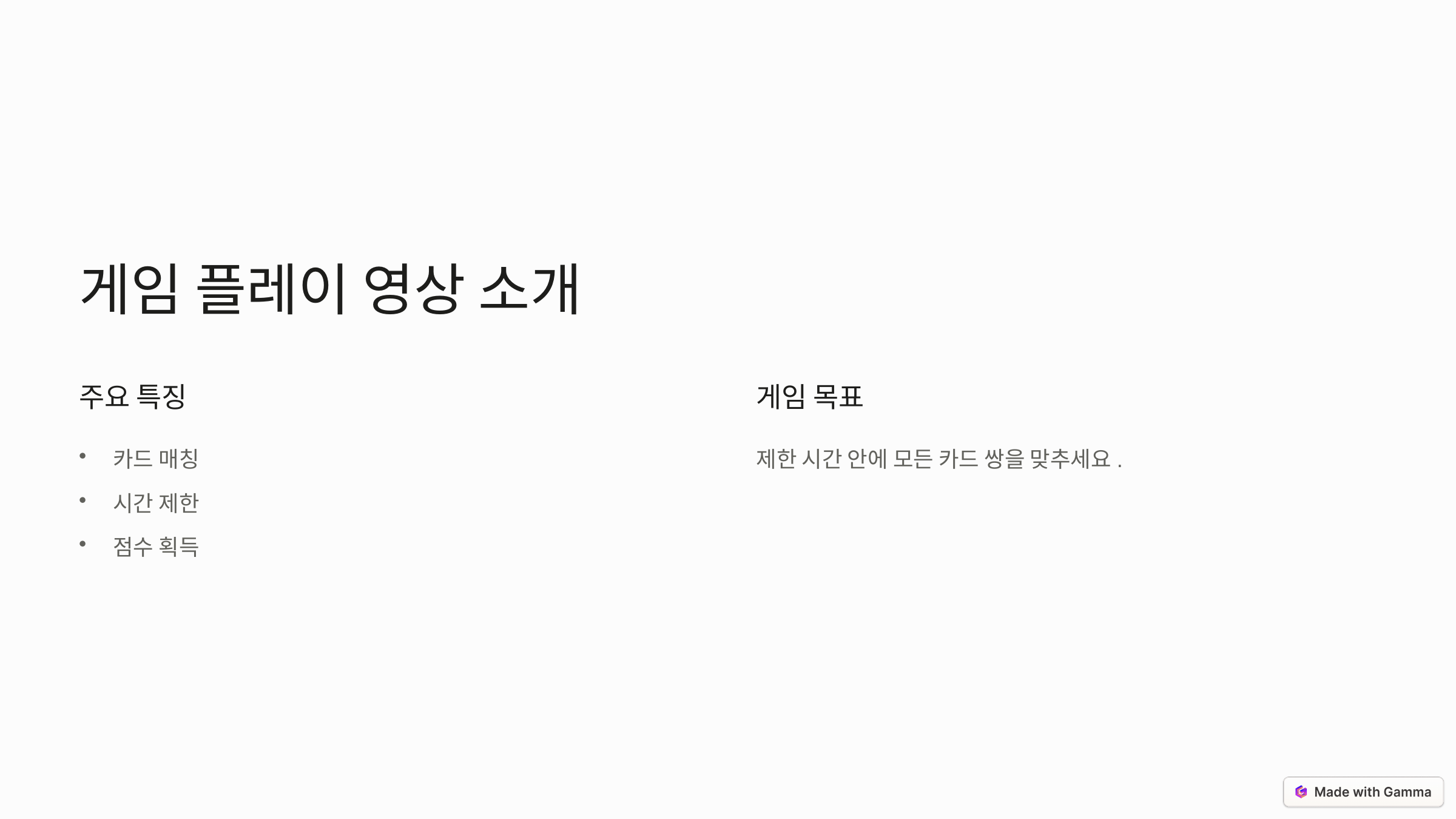

게임 플레이 영상 소개
주요 특징
게임 목표
카드 매칭
제한 시간 안에 모든 카드 쌍을 맞추세요.
시간 제한
점수 획득